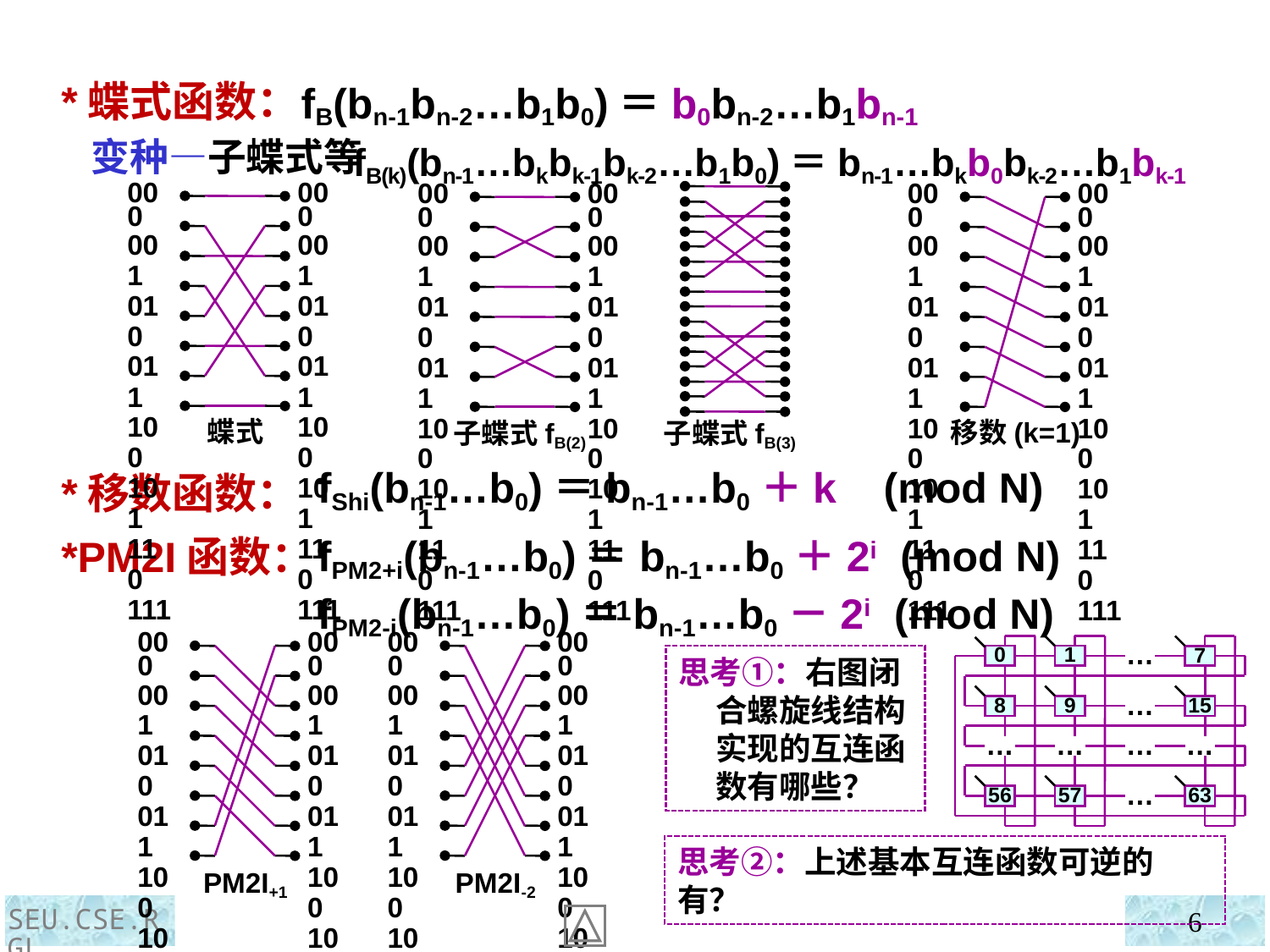

*蝶式函数：
     变种—子蝶式等

  *移数函数：
  *PM2I函数：
  fB(bn-1bn-2…b1b0)＝b0bn-2…b1bn-1
       fB(k)(bn-1…bkbk-1bk-2…b1b0)＝bn-1…bkb0bk-2…b1bk-1
000
001
010
011
100
101
110
111
000
001
010
011
100
101
110
111
蝶式
000
001
010
011
100
101
110
111
000
001
010
011
100
101
110
111
子蝶式fB(2)
子蝶式fB(3)
000
001
010
011
100
101
110
111
000
001
010
011
100
101
110
111
移数(k=1)
fShi(bn-1…b0)＝bn-1…b0＋k    (mod N)
fPM2+i(bn-1…b0)＝bn-1…b0＋2i  (mod N)
fPM2-i(bn-1…b0)＝bn-1…b0－2i  (mod N)
000
001
010
011
100
101
110
111
000
001
010
011
100
101
110
111
000
001
010
011
100
101
110
111
000
001
010
011
100
101
110
111
PM2I+1
PM2I-2
0
1
…
7
8
9
15
…
…
…
…
…
56
57
63
…
思考①：右图闭合螺旋线结构实现的互连函数有哪些？
思考②：上述基本互连函数可逆的有？
SEU.CSE.RGL
6